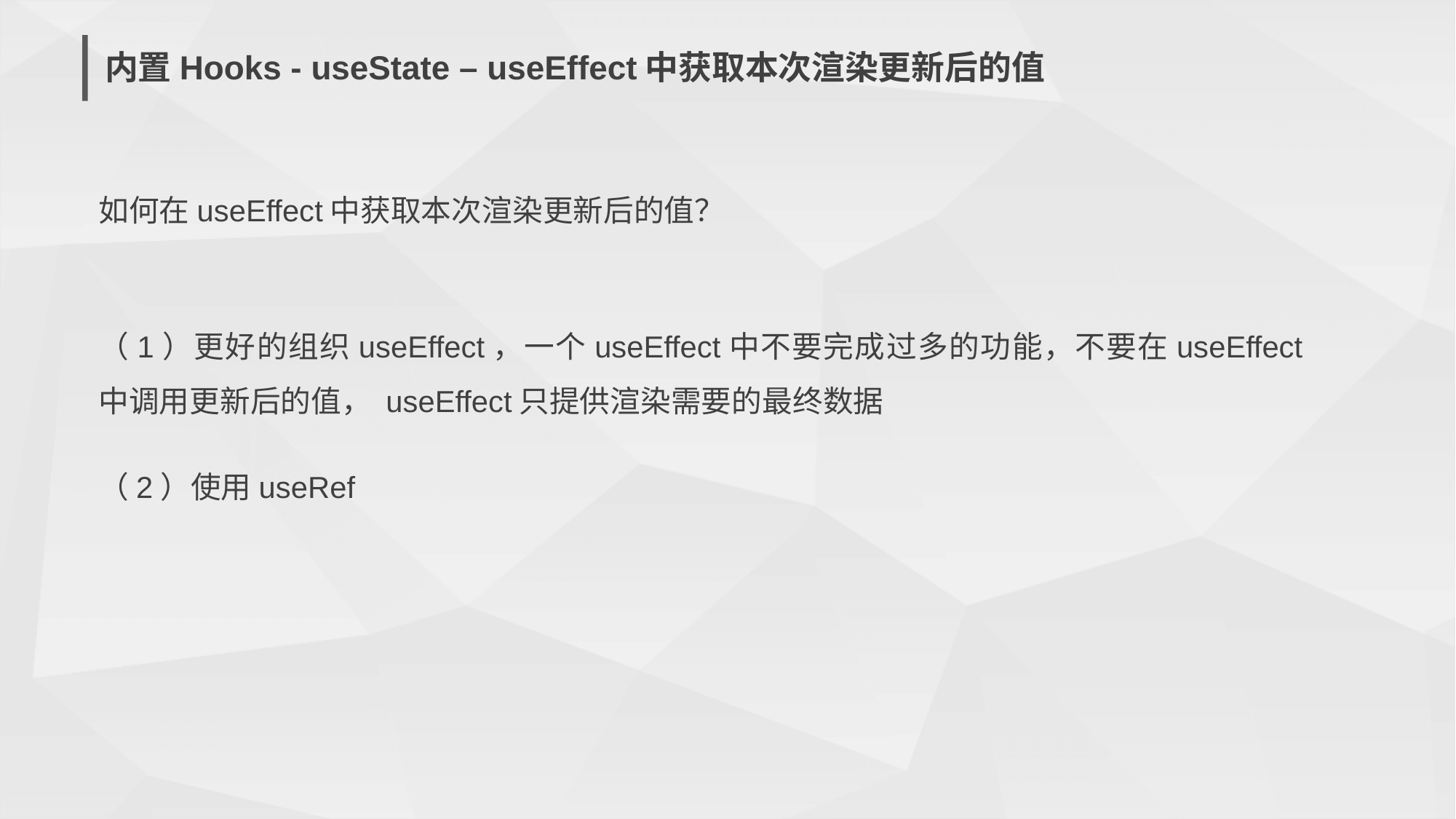

内置Hooks - useState – useEffect中获取本次渲染更新后的值
如何在useEffect中获取本次渲染更新后的值？
（1）更好的组织useEffect，一个useEffect中不要完成过多的功能，不要在useEffect中调用更新后的值， useEffect只提供渲染需要的最终数据
（2）使用useRef